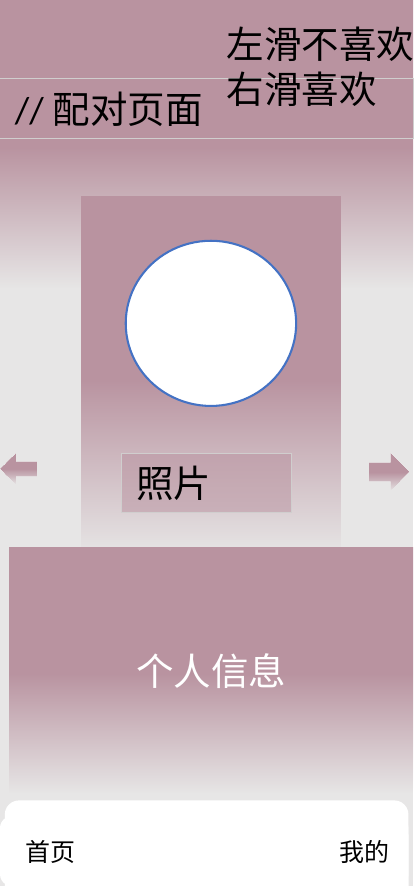

左滑不喜欢
右滑喜欢
//配对页面

照片

个人信息

首页
我的